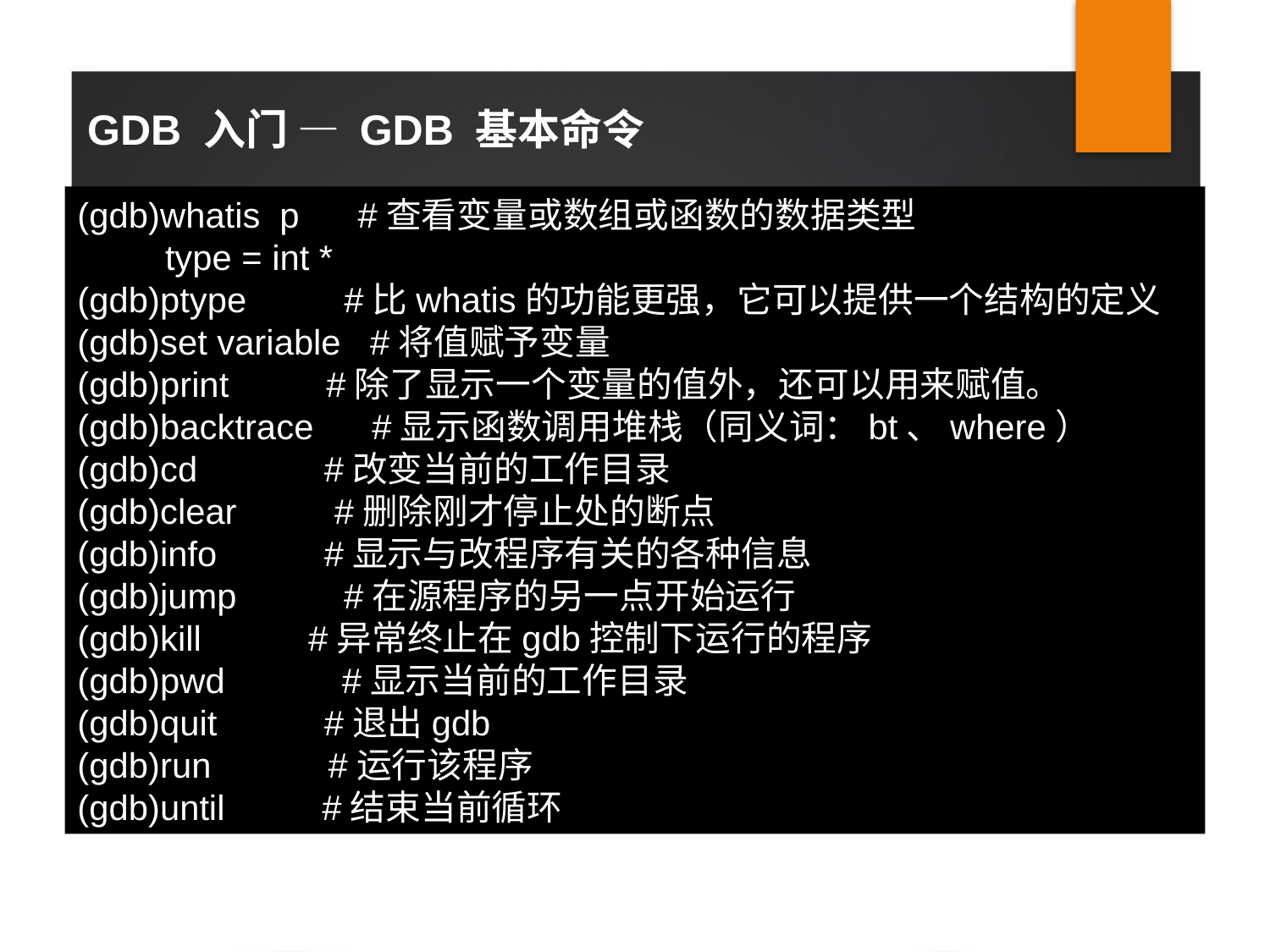

GDB 入门 — GDB 基本命令
(gdb)whatis  p      #查看变量或数组或函数的数据类型
         type = int *
(gdb)ptype          #比whatis的功能更强，它可以提供一个结构的定义
(gdb)set variable   #将值赋予变量
(gdb)print          #除了显示一个变量的值外，还可以用来赋值。
(gdb)backtrace      #显示函数调用堆栈（同义词：bt、where）
(gdb)cd             #改变当前的工作目录
(gdb)clear          #删除刚才停止处的断点
(gdb)info           #显示与改程序有关的各种信息
(gdb)jump           #在源程序的另一点开始运行
(gdb)kill           #异常终止在gdb控制下运行的程序
(gdb)pwd            #显示当前的工作目录
(gdb)quit           #退出gdb
(gdb)run            #运行该程序
(gdb)until          #结束当前循环